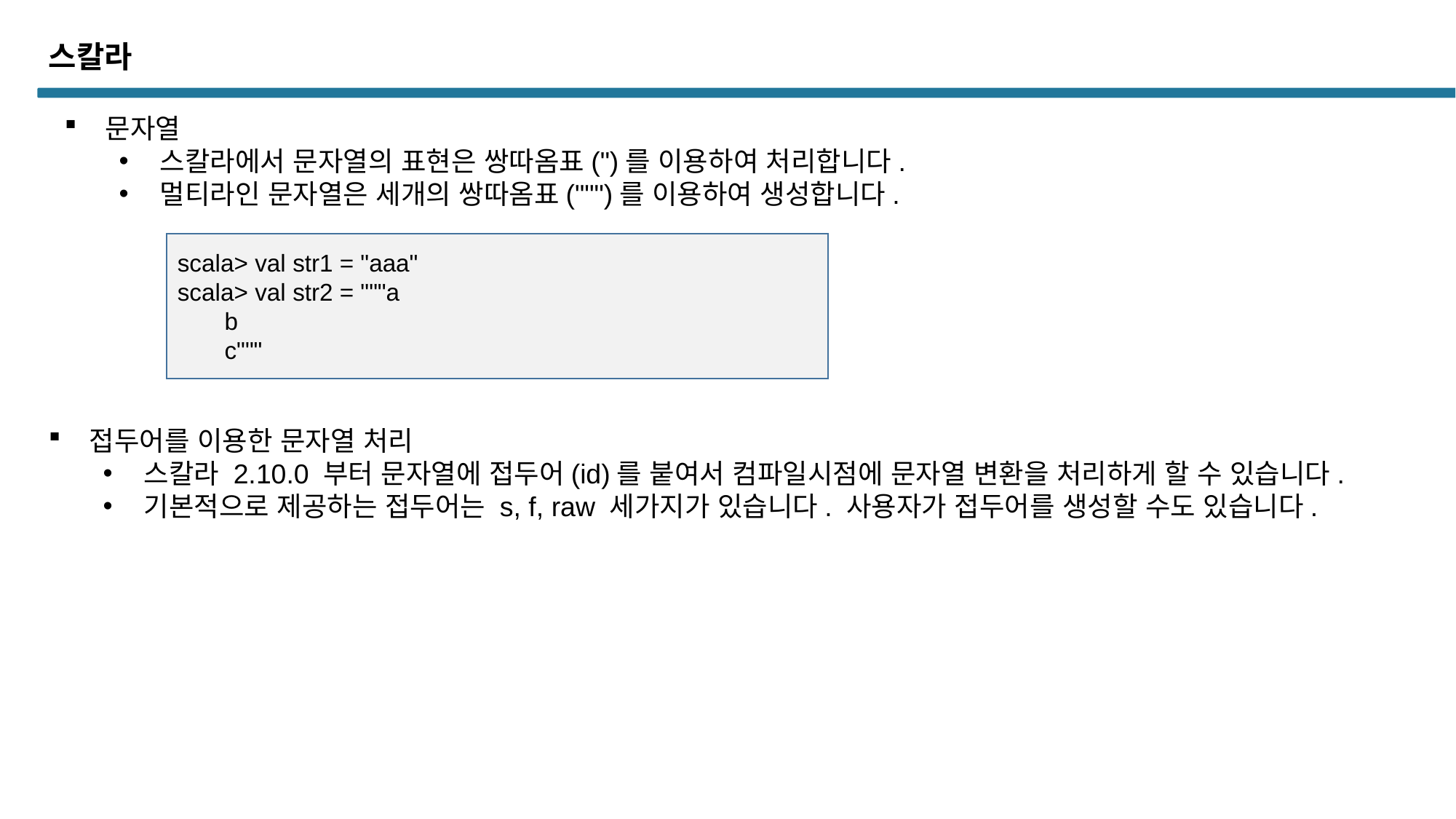

스칼라
문자열
스칼라에서 문자열의 표현은 쌍따옴표(")를 이용하여 처리합니다.
멀티라인 문자열은 세개의 쌍따옴표(""")를 이용하여 생성합니다.
scala> val str1 = "aaa"
scala> val str2 = """a
       b
       c"""
접두어를 이용한 문자열 처리
스칼라 2.10.0 부터 문자열에 접두어(id)를 붙여서 컴파일시점에 문자열 변환을 처리하게 할 수 있습니다.
기본적으로 제공하는 접두어는 s, f, raw 세가지가 있습니다. 사용자가 접두어를 생성할 수도 있습니다.